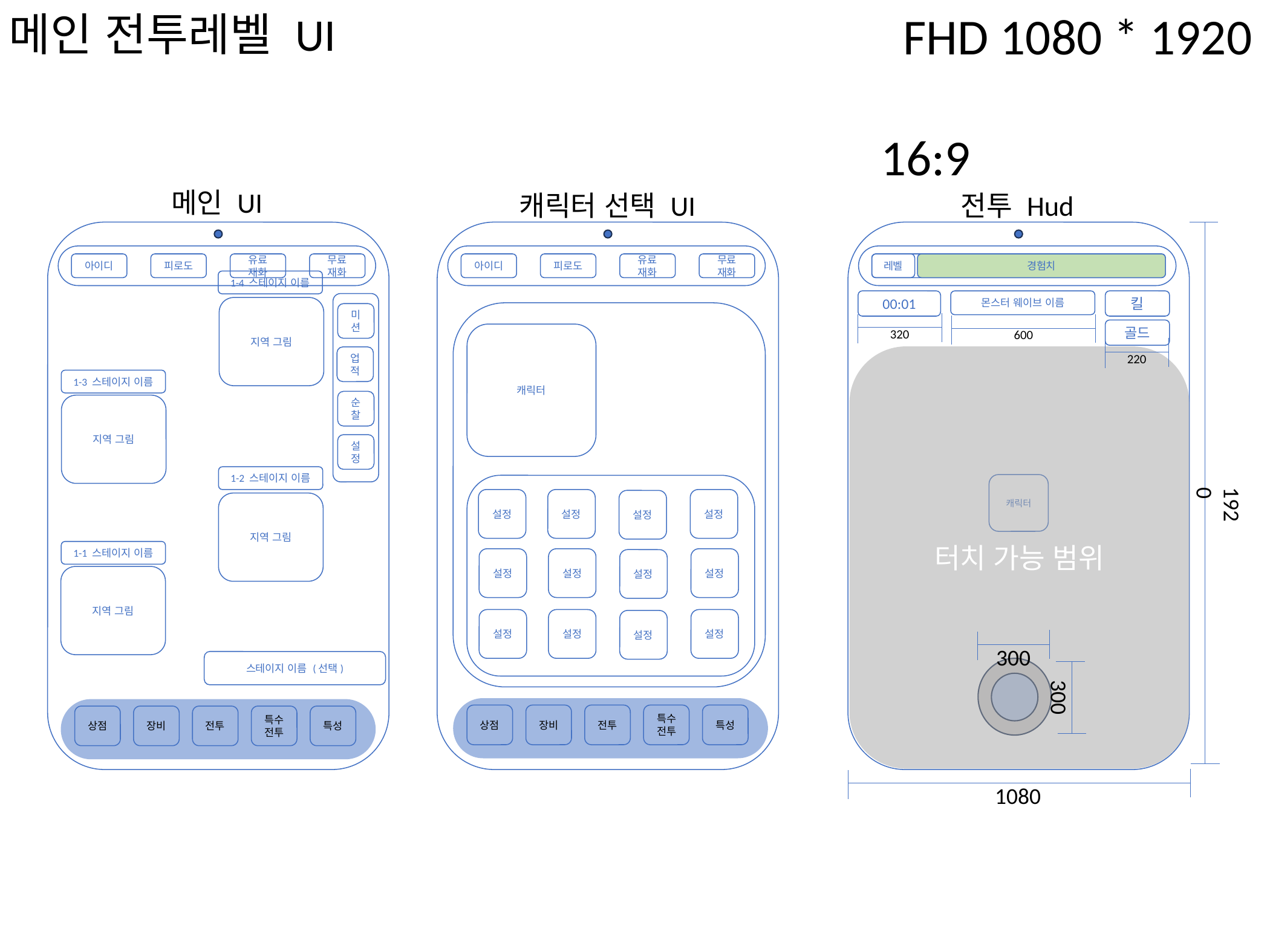

FHD 1080 * 1920
				16:9
메인 전투레벨 UI
메인 UI
전투 Hud
캐릭터 선택 UI

아이디
피로도
유료
재화
무료
재화

아이디
피로도
유료
재화
무료
재화

레벨
경험치
1-4 스테이지 이름
몬스터 웨이브 이름
킬
00:01

지역 그림

미션
320
600
골드
캐릭터
220
터치 가능 범위
업적
1-3 스테이지 이름
순찰
지역 그림
설정
1-2 스테이지 이름
캐릭터

1920
설정
설정
설정
설정
지역 그림
1-1 스테이지 이름
설정
설정
설정
설정
지역 그림
설정
설정
설정
설정
300
스테이지 이름 (선택)

300

상점
장비
전투
특수전투
특성

상점
장비
전투
특수전투
특성
1080